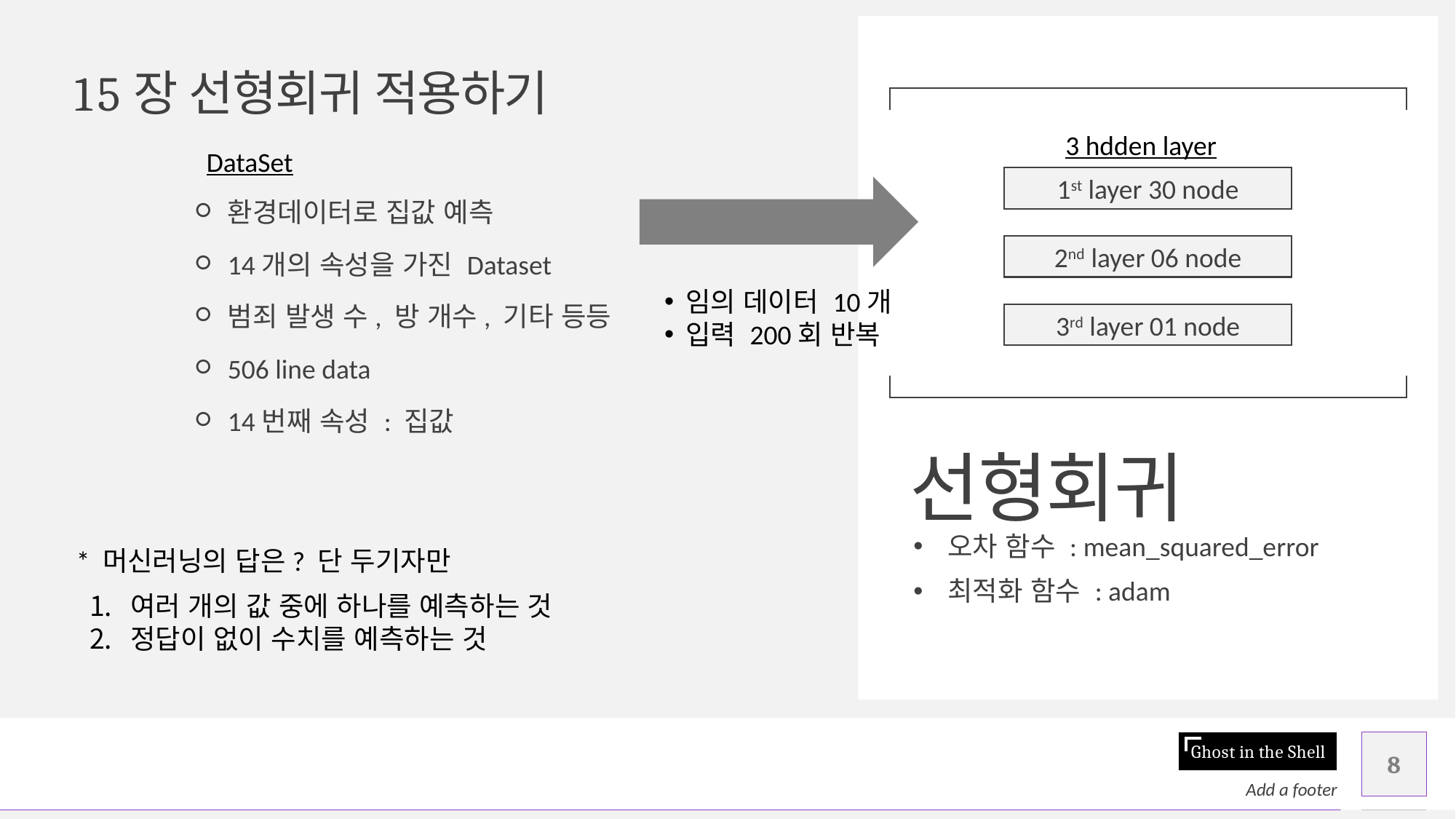

# 선형회귀
15장 선형회귀 적용하기

3 hdden layer
DataSet
1st layer 30 node
2nd layer 06 node
3rd layer 01 node
환경데이터로 집값 예측
14개의 속성을 가진 Dataset
범죄 발생 수, 방 개수, 기타 등등
506 line data
14번째 속성 : 집값
임의 데이터 10개
입력 200회 반복

오차 함수 : mean_squared_error
최적화 함수 : adam
* 머신러닝의 답은? 단 두기자만
여러 개의 값 중에 하나를 예측하는 것
정답이 없이 수치를 예측하는 것
8
Add a footer